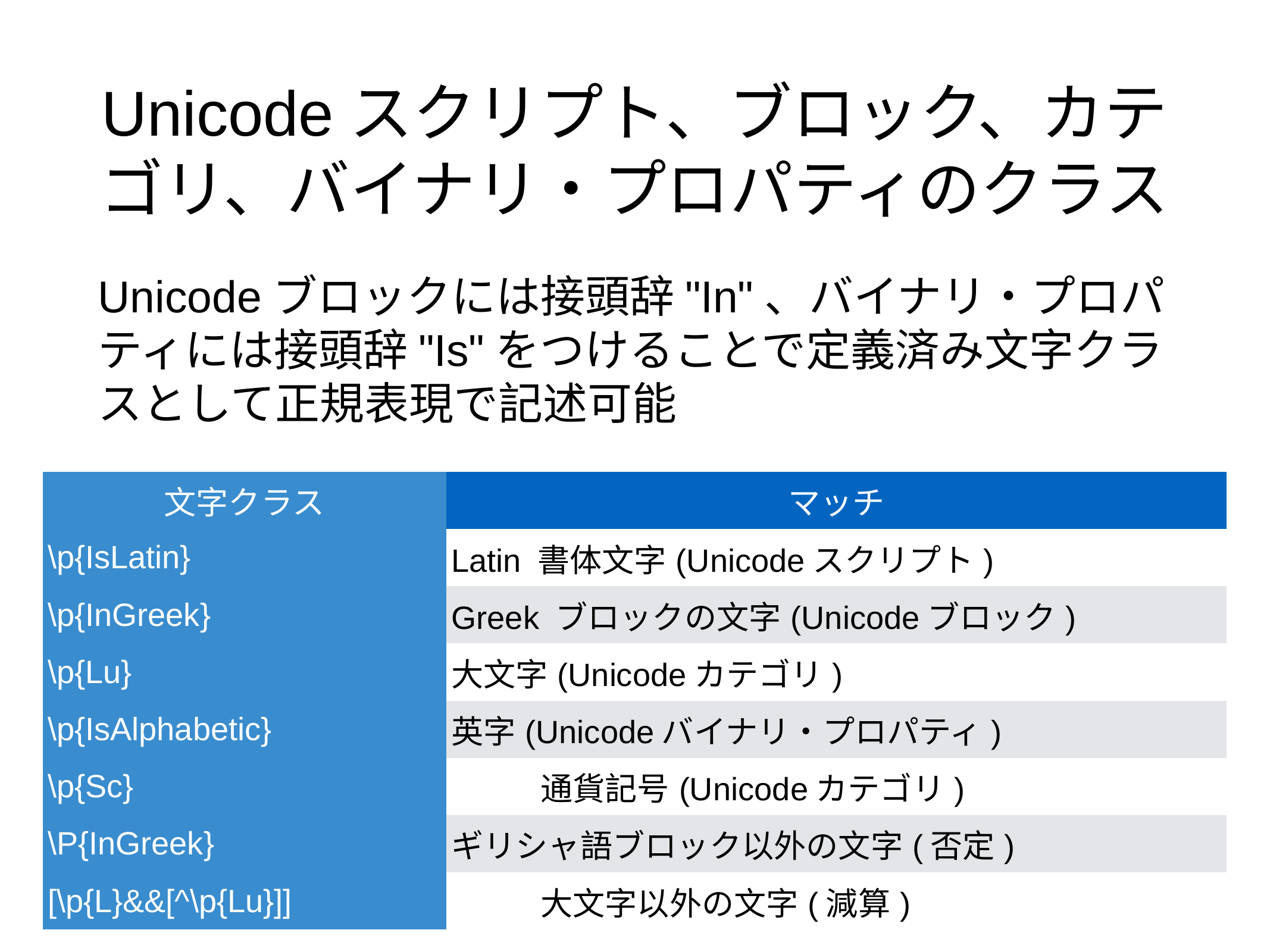

# Unicodeスクリプト、ブロック、カテゴリ、バイナリ・プロパティのクラス
Unicodeブロックには接頭辞"In"、バイナリ・プロパティには接頭辞"Is"をつけることで定義済み文字クラスとして正規表現で記述可能
| 文字クラス | マッチ |
| --- | --- |
| \p{IsLatin} | Latin 書体文字(Unicodeスクリプト) |
| \p{InGreek} | Greek ブロックの文字(Unicodeブロック) |
| \p{Lu} | 大文字(Unicodeカテゴリ) |
| \p{IsAlphabetic} | 英字(Unicodeバイナリ・プロパティ) |
| \p{Sc} | 通貨記号(Unicodeカテゴリ) |
| \P{InGreek} | ギリシャ語ブロック以外の文字(否定) |
| [\p{L}&&[^\p{Lu}]] | 大文字以外の文字(減算) |